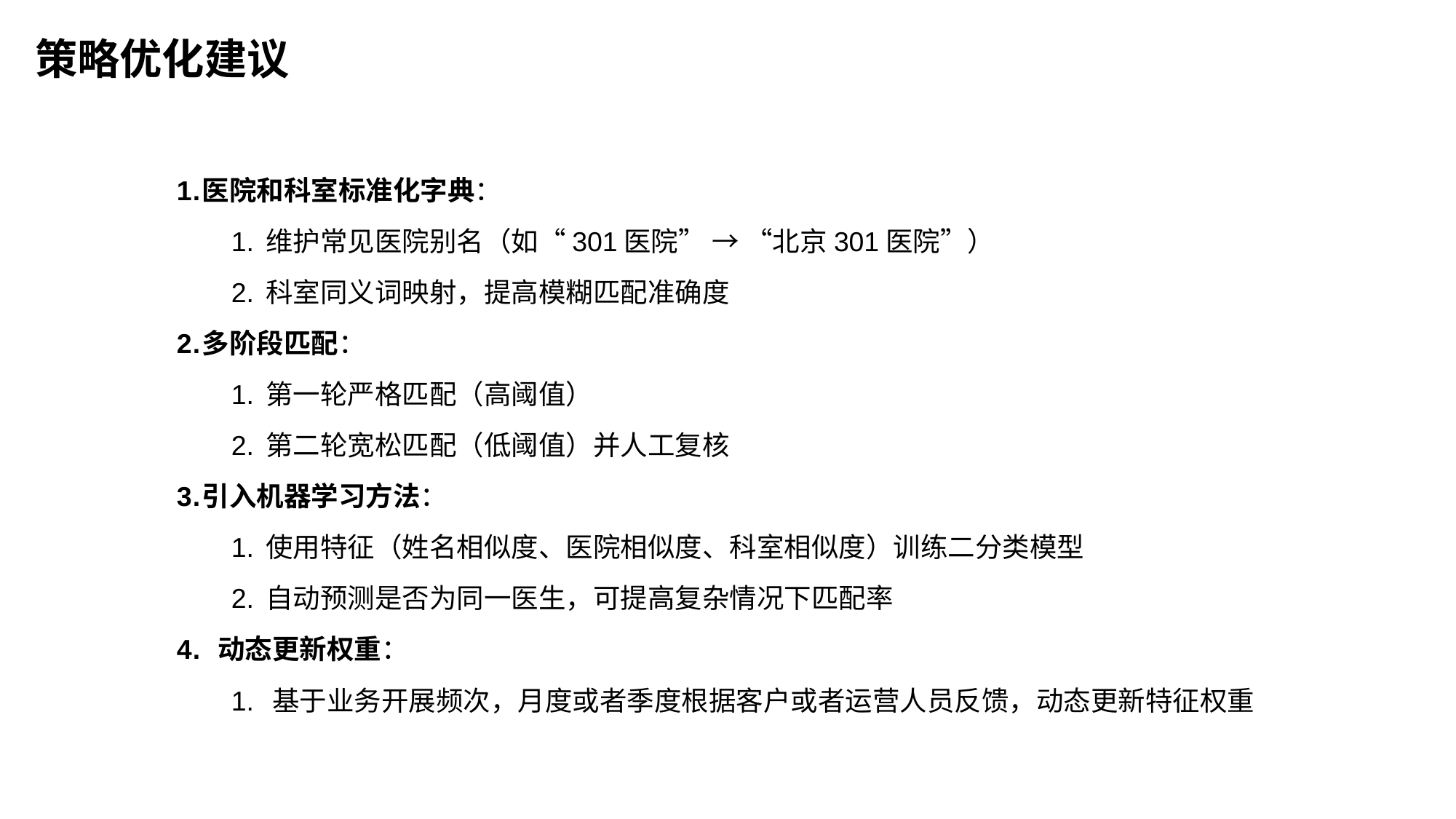

策略优化建议
医院和科室标准化字典：
维护常见医院别名（如“301医院” → “北京301医院”）
科室同义词映射，提高模糊匹配准确度
多阶段匹配：
第一轮严格匹配（高阈值）
第二轮宽松匹配（低阈值）并人工复核
引入机器学习方法：
使用特征（姓名相似度、医院相似度、科室相似度）训练二分类模型
自动预测是否为同一医生，可提高复杂情况下匹配率
动态更新权重：
基于业务开展频次，月度或者季度根据客户或者运营人员反馈，动态更新特征权重